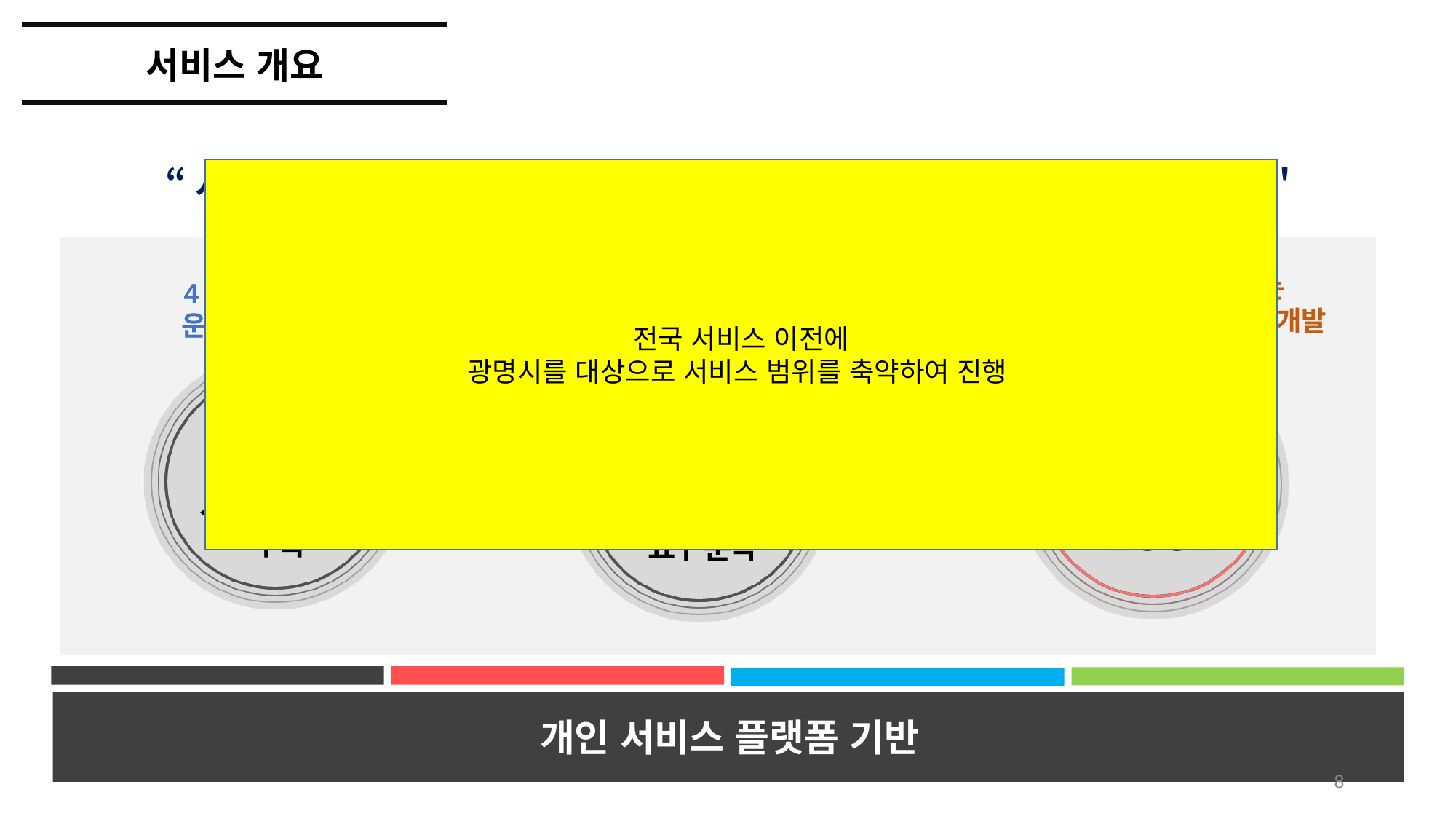

서비스 개요
전국 서비스 이전에
광명시를 대상으로 서비스 범위를 축약하여 진행
“시민 각각의 상황에 맞는 지역형 문화예술 교육 서비스 극대화 기반 조성＂

개별화된 시민에 맞는
문화예술 교육 프로그램 개발
문화예술 교육에 참여할 시민들에 대한 분석
4차 산업 기반의
운영 플랫폼 구축

시민들의
요구 맞춤형
교육 프로그램
/운영 방안
전략적인
시민 맞춤형
서비스 플랫폼
구축
개별 시민
Needs 분석,
연령별 지역별
요구 분석

개인 서비스 플랫폼 기반
8